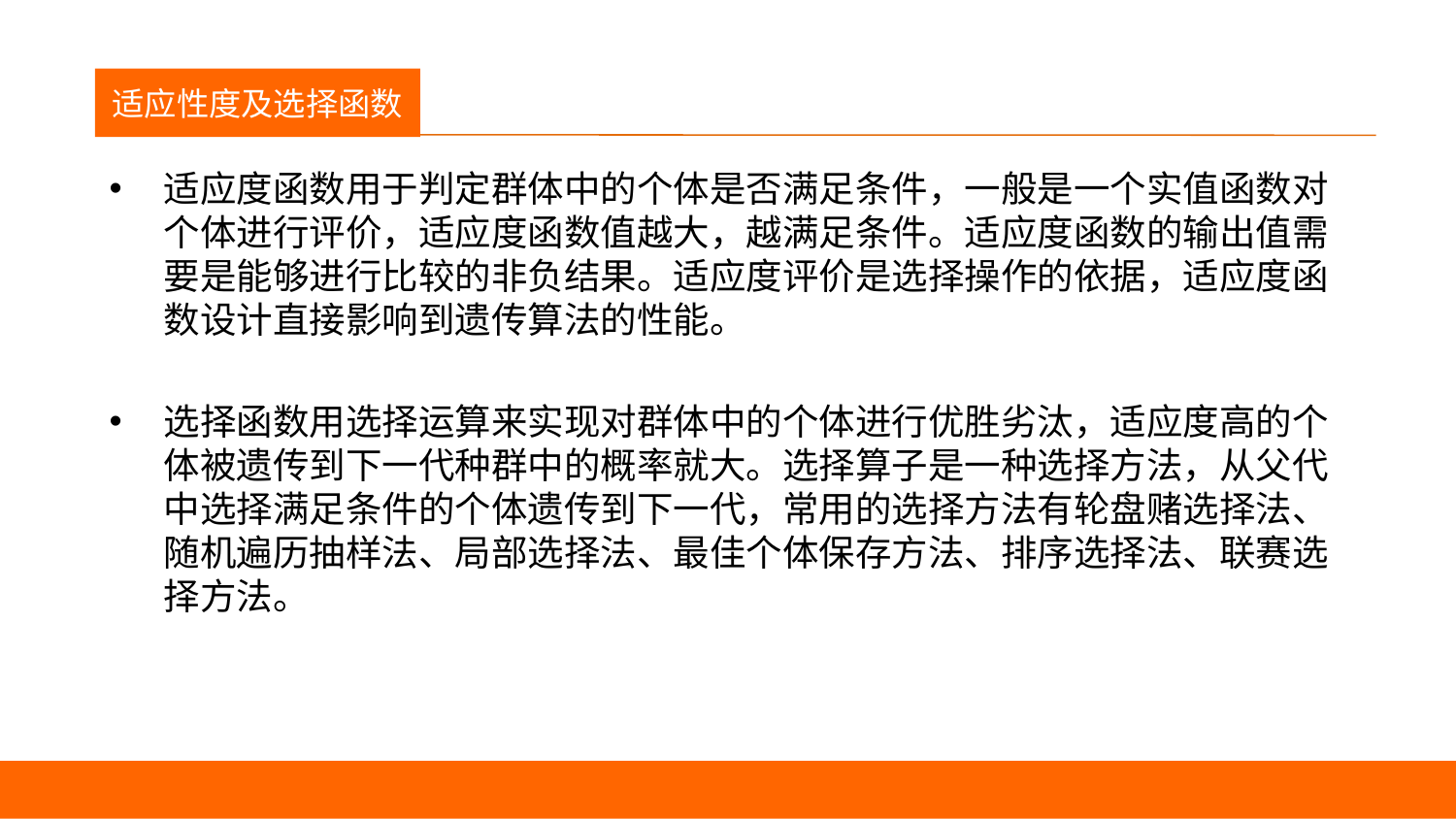

议程
适应性度及选择函数

适应度函数用于判定群体中的个体是否满足条件，一般是一个实值函数对个体进行评价，适应度函数值越大，越满足条件。适应度函数的输出值需要是能够进行比较的非负结果。适应度评价是选择操作的依据，适应度函数设计直接影响到遗传算法的性能。

选择函数用选择运算来实现对群体中的个体进行优胜劣汰，适应度高的个体被遗传到下一代种群中的概率就大。选择算子是一种选择方法，从父代中选择满足条件的个体遗传到下一代，常用的选择方法有轮盘赌选择法、随机遍历抽样法、局部选择法、最佳个体保存方法、排序选择法、联赛选择方法。